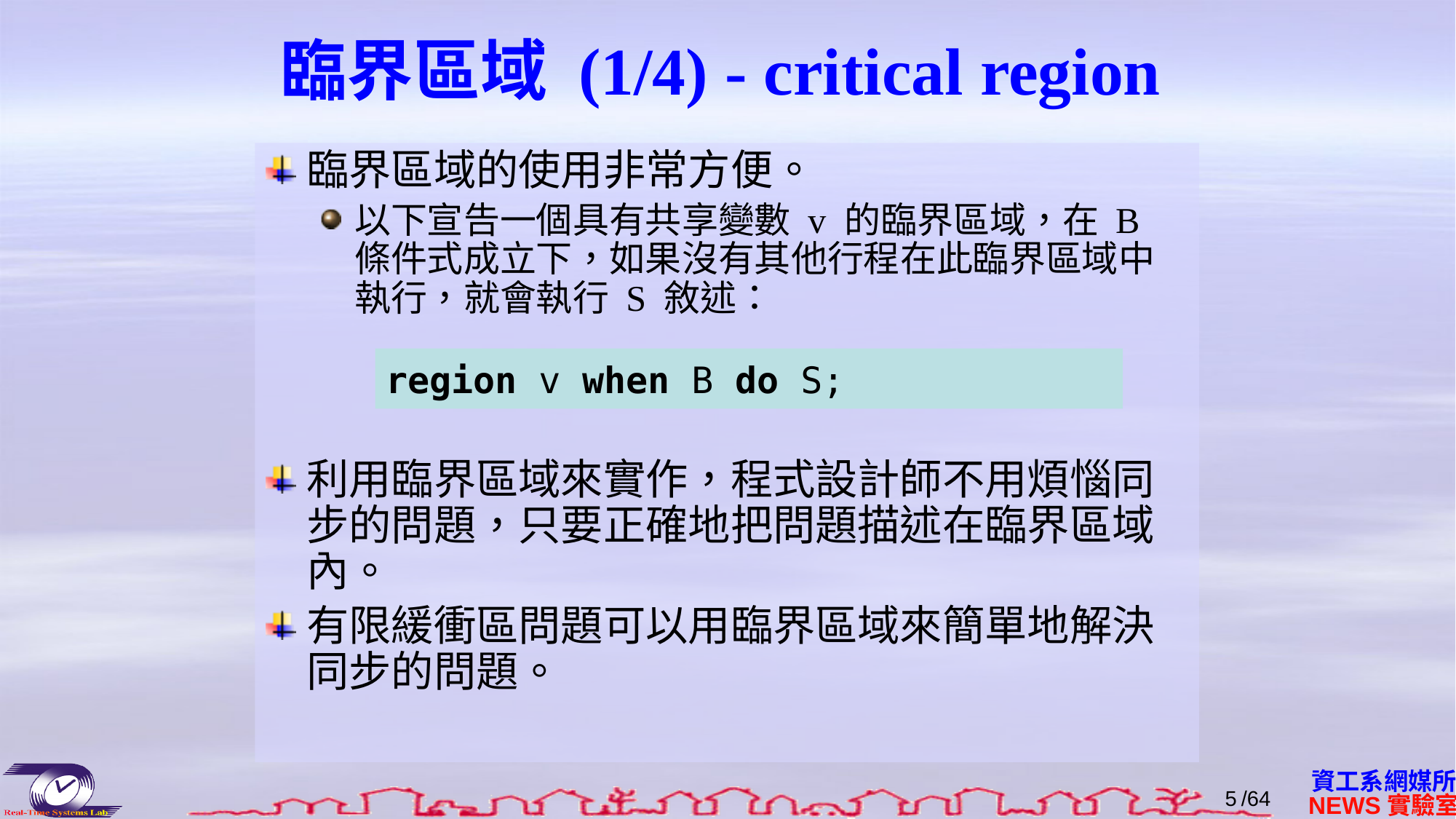

# 臨界區域 (1/4) - critical region
臨界區域的使用非常方便。
以下宣告一個具有共享變數 v 的臨界區域，在 B 條件式成立下，如果沒有其他行程在此臨界區域中執行，就會執行 S 敘述：

利用臨界區域來實作，程式設計師不用煩惱同步的問題，只要正確地把問題描述在臨界區域內。
有限緩衝區問題可以用臨界區域來簡單地解決同步的問題。

region v when B do S;
5
/64